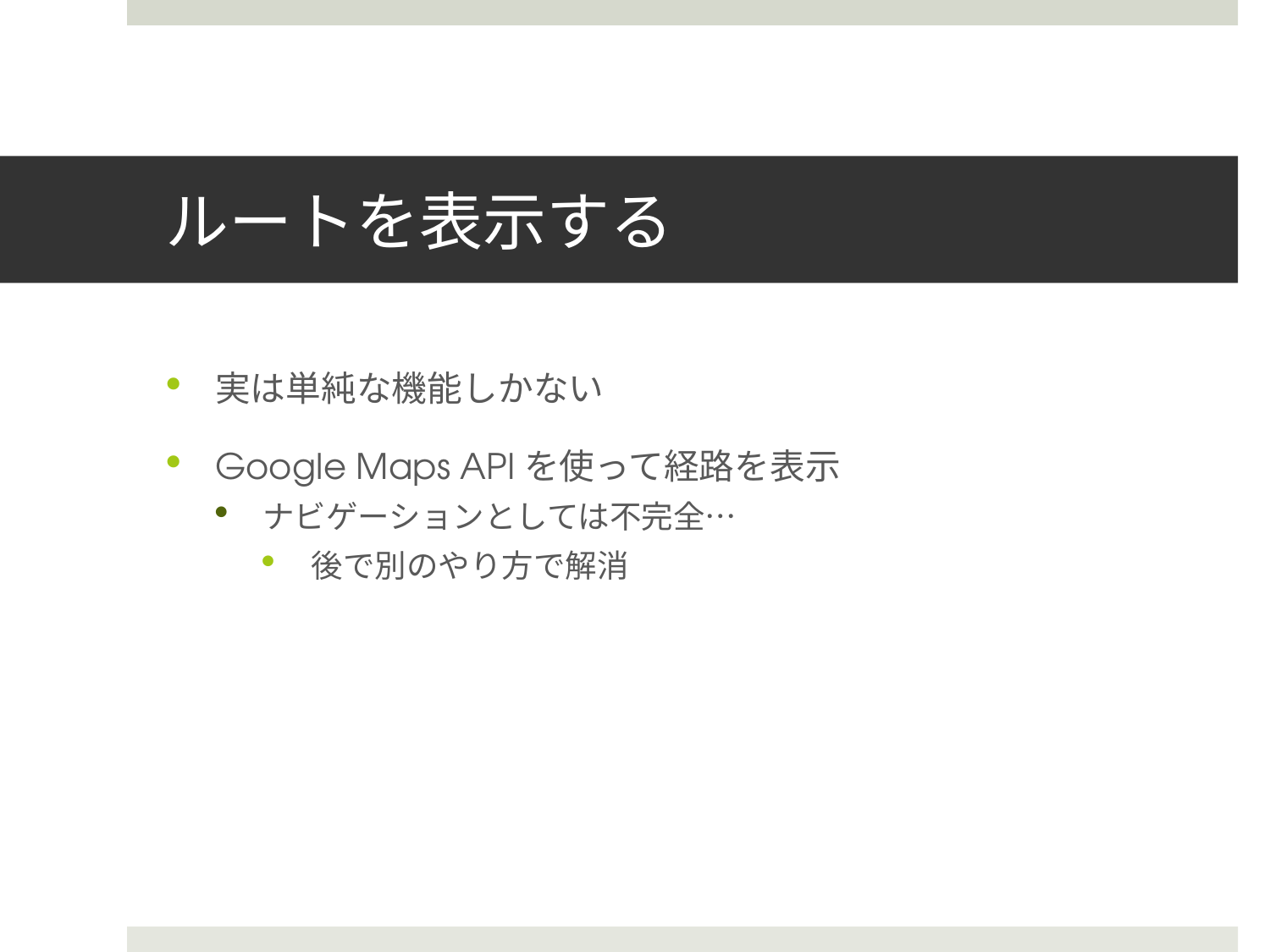

# ルートを表示する
実は単純な機能しかない
Google Maps APIを使って経路を表示
ナビゲーションとしては不完全…
後で別のやり方で解消